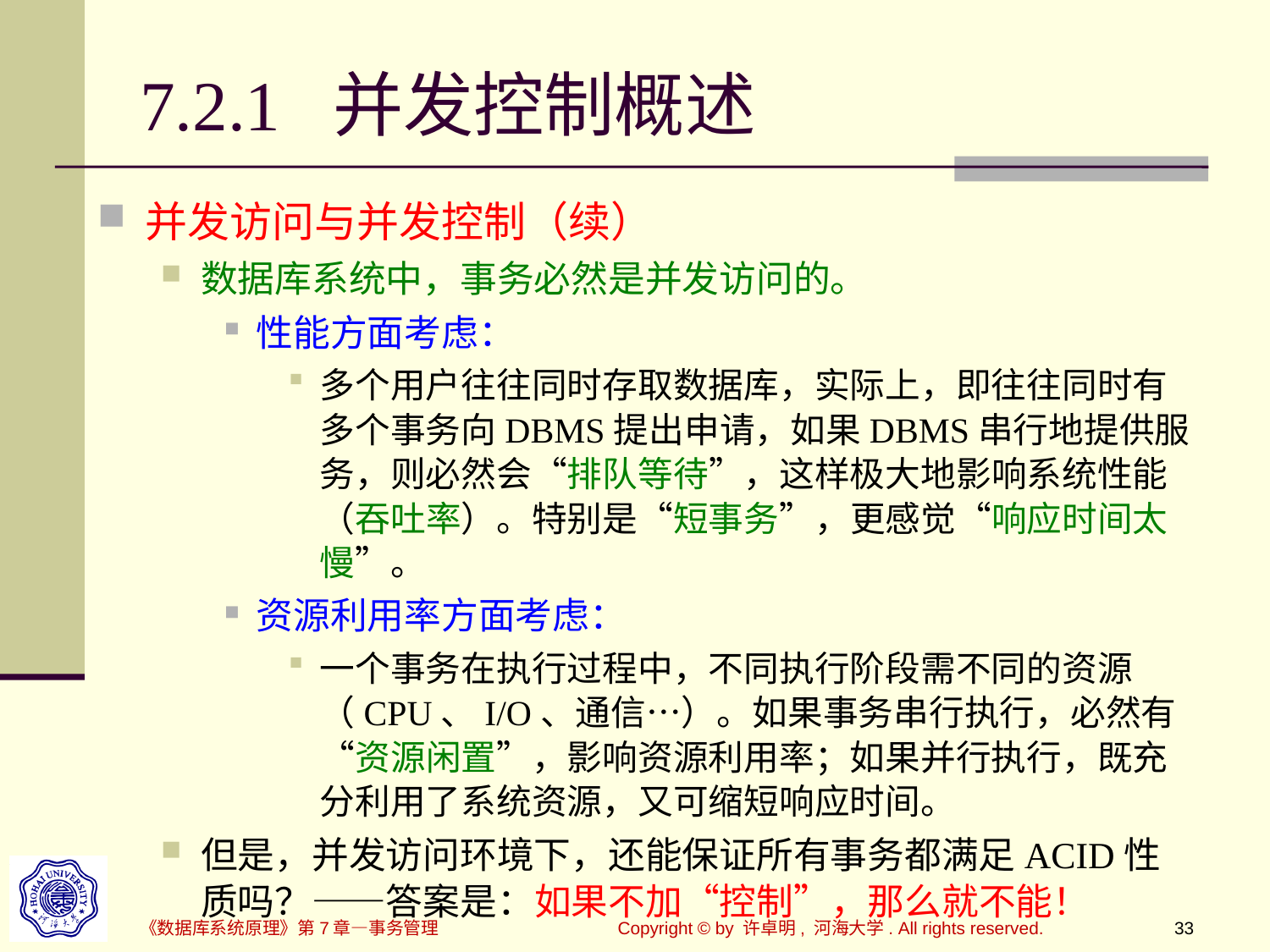

# 7.2.1  并发控制概述
并发访问与并发控制（续）
数据库系统中，事务必然是并发访问的。
性能方面考虑：
多个用户往往同时存取数据库，实际上，即往往同时有多个事务向DBMS提出申请，如果DBMS串行地提供服务，则必然会“排队等待”，这样极大地影响系统性能（吞吐率）。特别是“短事务”，更感觉“响应时间太慢”。
资源利用率方面考虑：
一个事务在执行过程中，不同执行阶段需不同的资源（CPU、I/O、通信…）。如果事务串行执行，必然有“资源闲置”，影响资源利用率；如果并行执行，既充分利用了系统资源，又可缩短响应时间。
但是，并发访问环境下，还能保证所有事务都满足ACID性质吗？——答案是：如果不加“控制”，那么就不能！
《数据库系统原理》第7章—事务管理
Copyright © by 许卓明, 河海大学. All rights reserved.
33